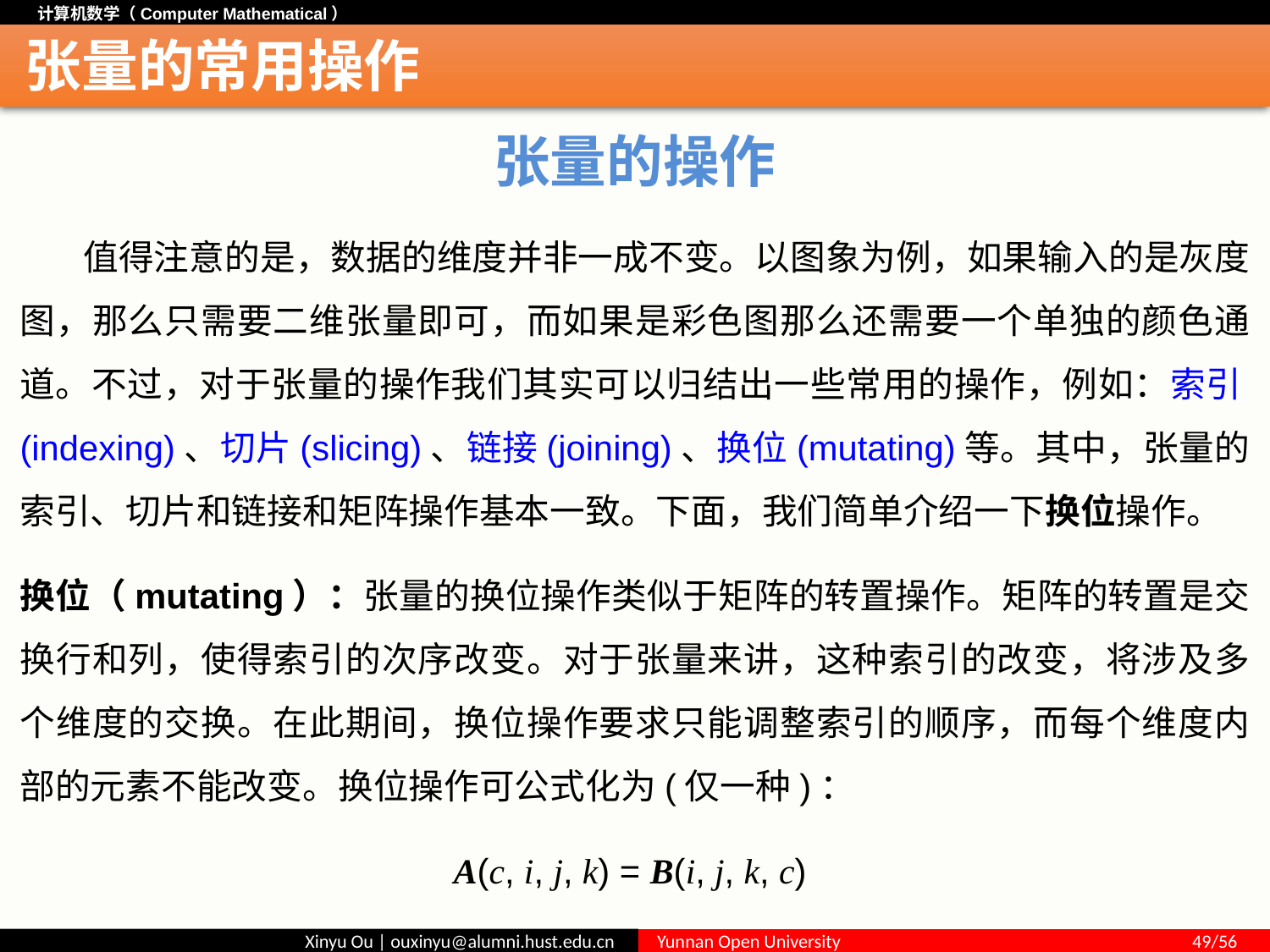

# 张量的常用操作
张量的操作
       值得注意的是，数据的维度并非一成不变。以图象为例，如果输入的是灰度图，那么只需要二维张量即可，而如果是彩色图那么还需要一个单独的颜色通道。不过，对于张量的操作我们其实可以归结出一些常用的操作，例如：索引(indexing)、切片(slicing)、链接(joining)、换位(mutating)等。其中，张量的索引、切片和链接和矩阵操作基本一致。下面，我们简单介绍一下换位操作。
换位（mutating）：张量的换位操作类似于矩阵的转置操作。矩阵的转置是交换行和列，使得索引的次序改变。对于张量来讲，这种索引的改变，将涉及多个维度的交换。在此期间，换位操作要求只能调整索引的顺序，而每个维度内部的元素不能改变。换位操作可公式化为(仅一种)：
A(c, i, j, k) = B(i, j, k, c)